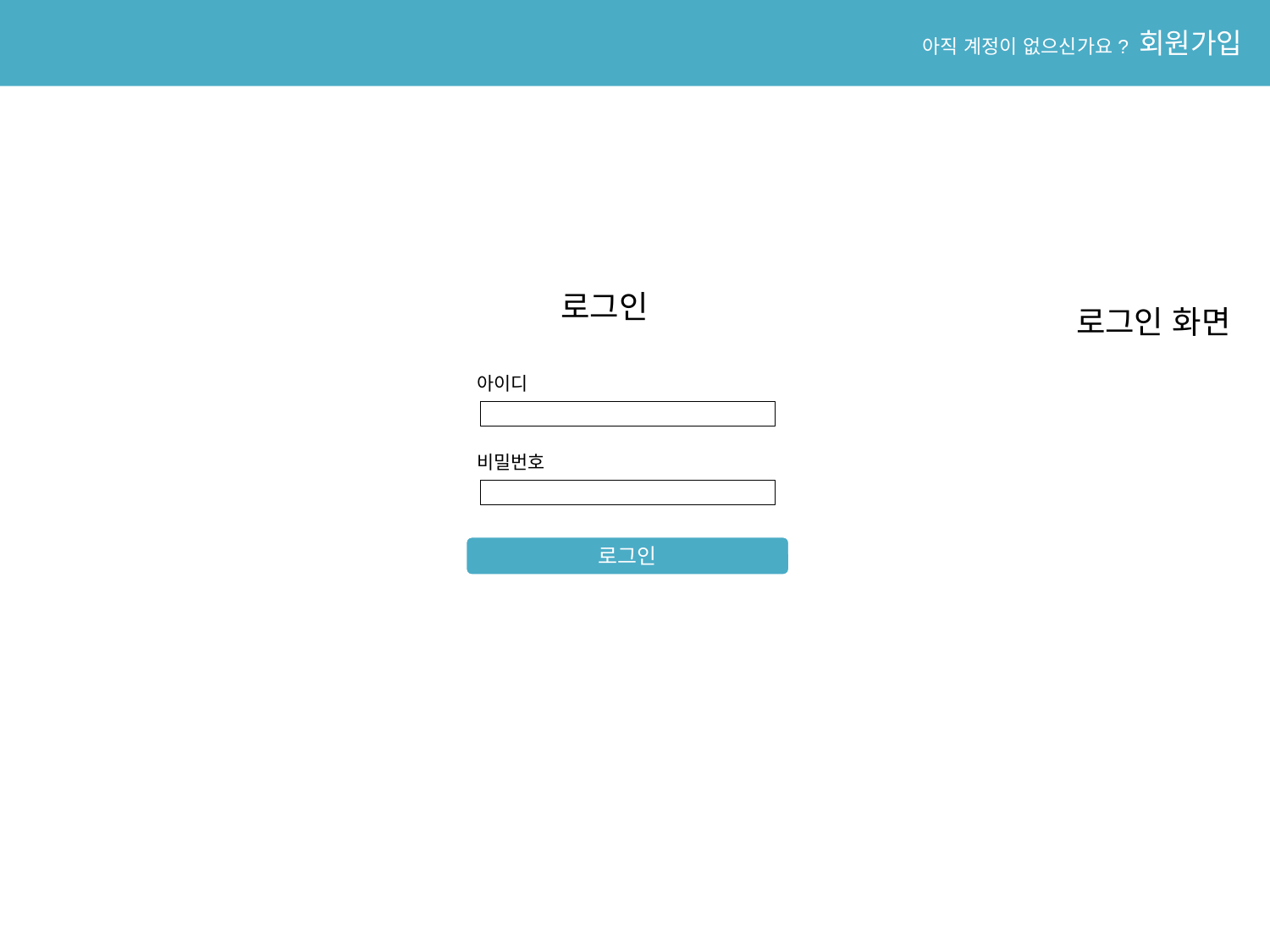

아직 계정이 없으신가요? 회원가입
로그인
로그인 화면
아이디

비밀번호

로그인